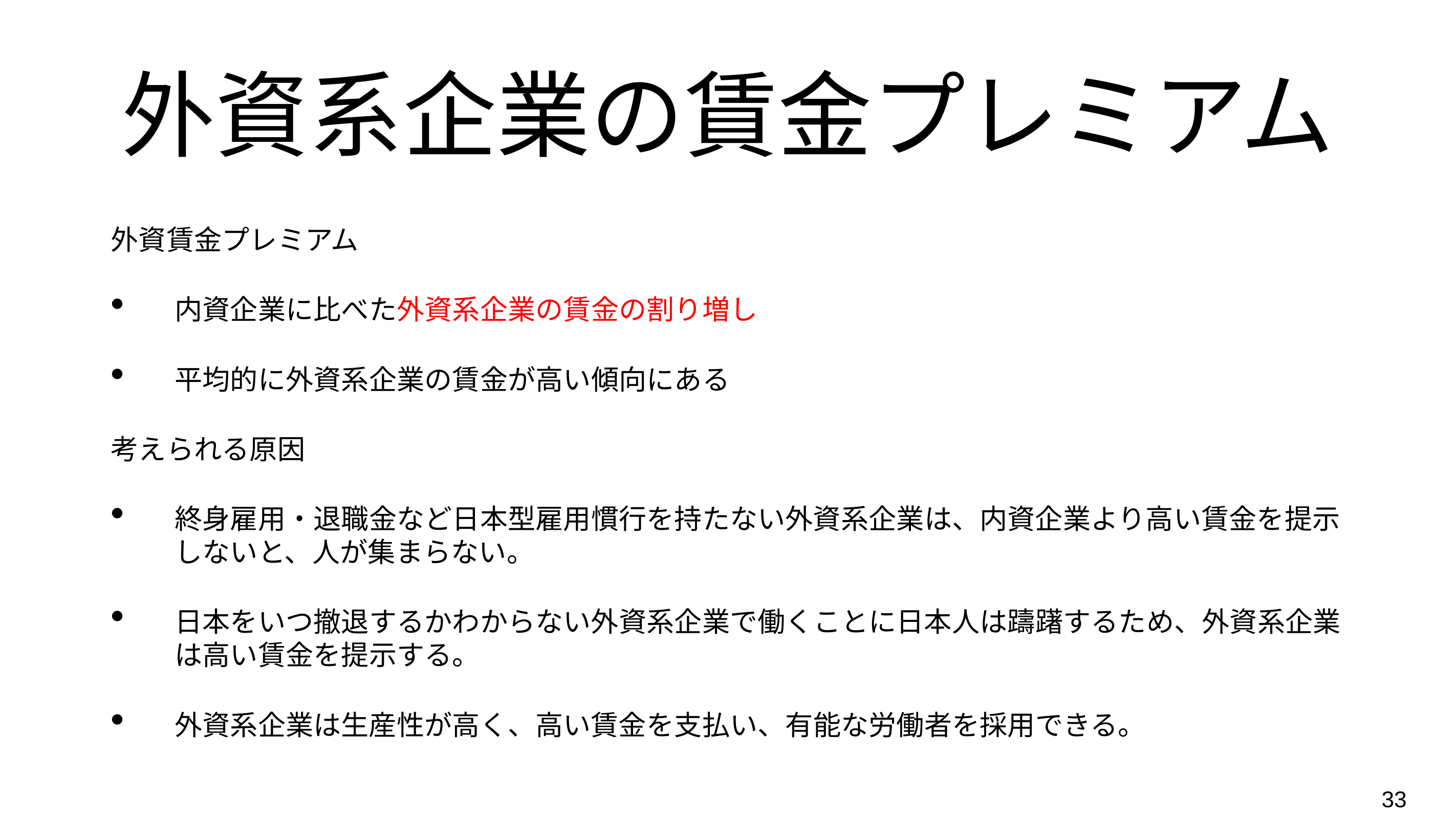

# 外資系企業の賃金プレミアム
外資賃金プレミアム
内資企業に比べた外資系企業の賃金の割り増し
平均的に外資系企業の賃金が高い傾向にある
考えられる原因
終身雇用・退職金など日本型雇用慣行を持たない外資系企業は、内資企業より高い賃金を提示しないと、人が集まらない。
日本をいつ撤退するかわからない外資系企業で働くことに日本人は躊躇するため、外資系企業は高い賃金を提示する。
外資系企業は生産性が高く、高い賃金を支払い、有能な労働者を採用できる。
33